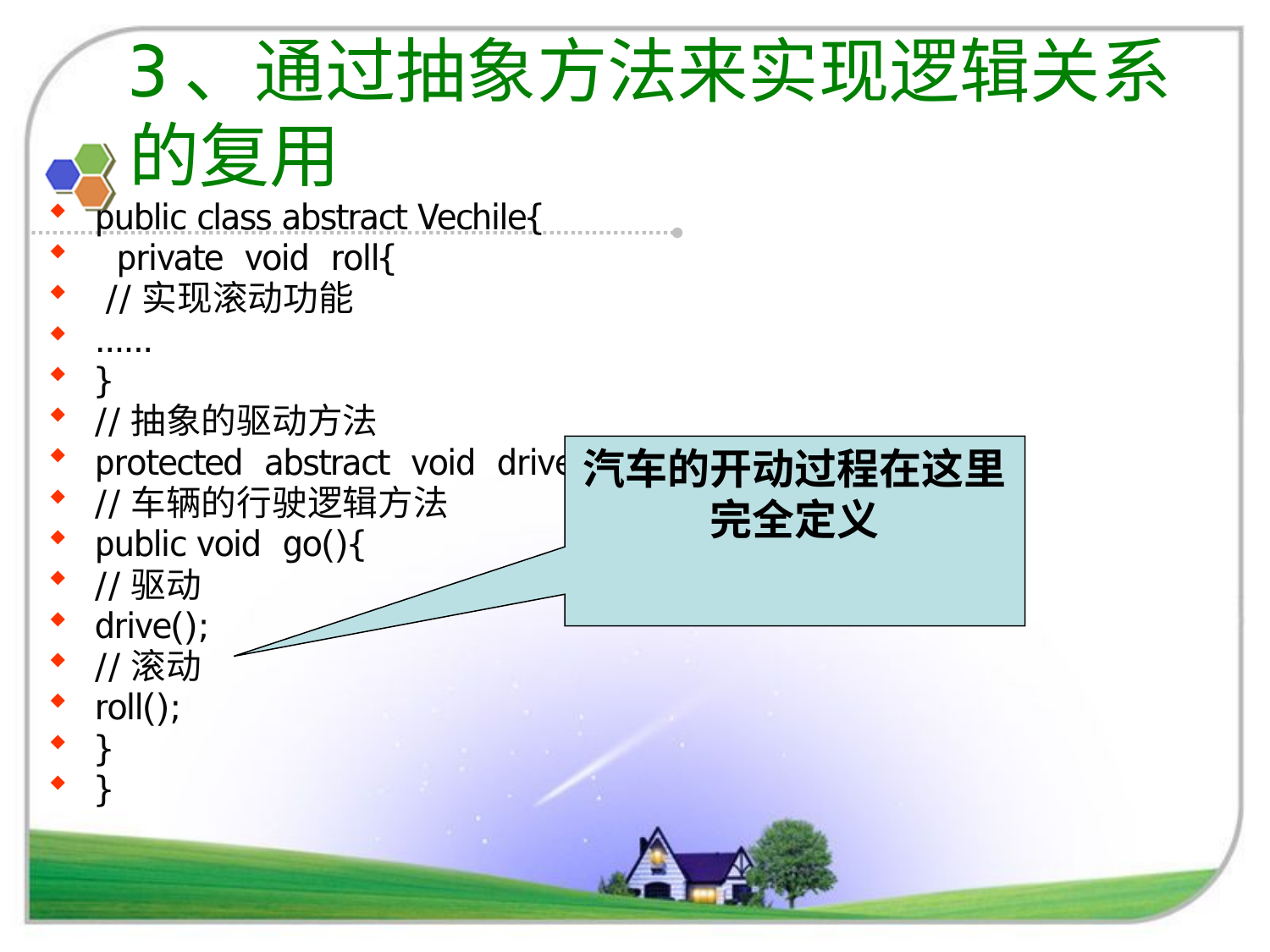

# 3、通过抽象方法来实现逻辑关系的复用
public class abstract Vechile{
  private  void  roll{
 //实现滚动功能
……
}
//抽象的驱动方法
protected  abstract  void  drive();
//车辆的行驶逻辑方法
public void  go(){
//驱动
drive();
//滚动
roll();
}
}
汽车的开动过程在这里完全定义